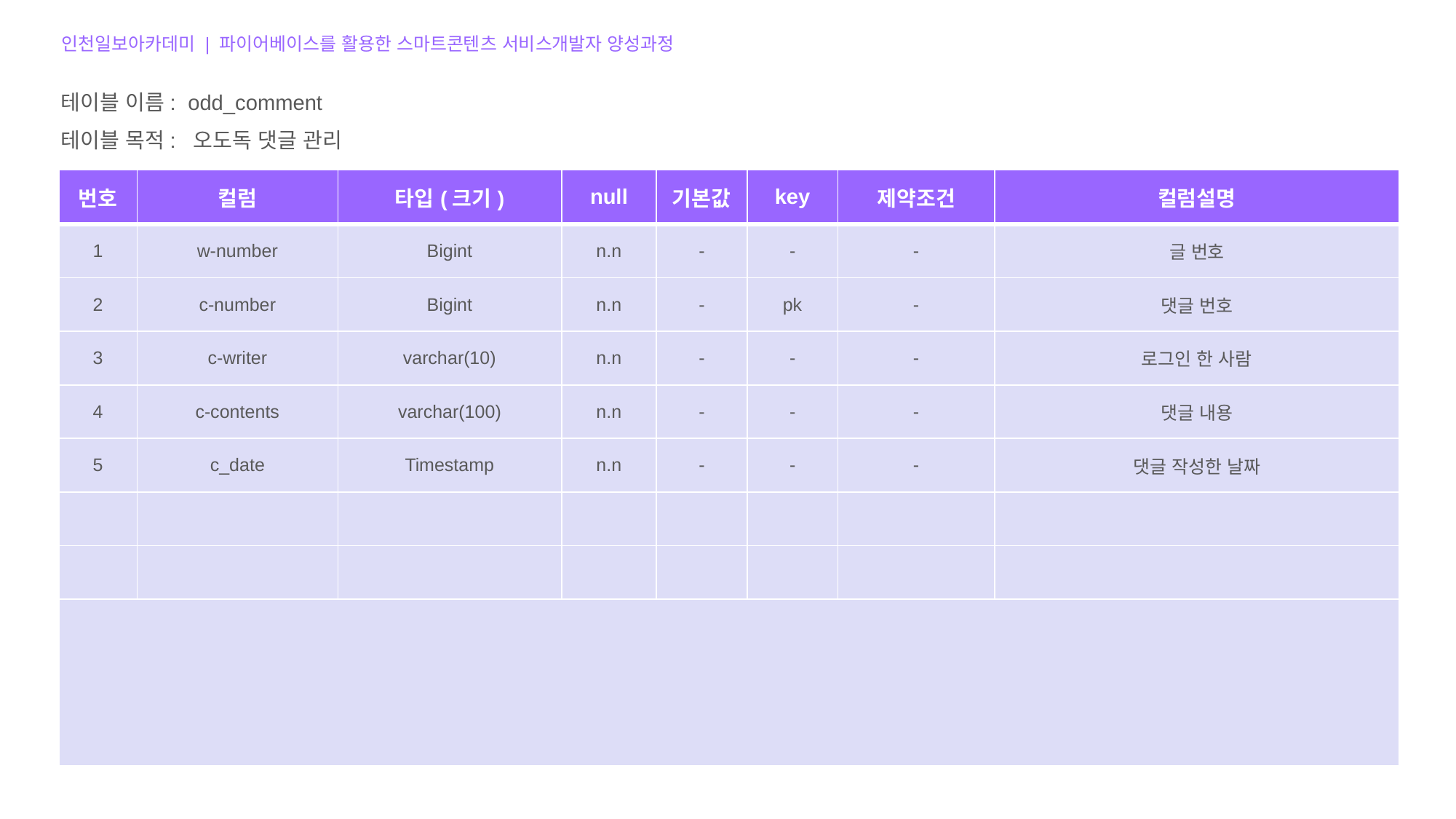

인천일보아카데미 | 파이어베이스를 활용한 스마트콘텐츠 서비스개발자 양성과정
테이블 이름:  odd_comment
테이블 목적:  오도독 댓글 관리
| 번호 | 컬럼 | 타입(크기) | null | 기본값 | key | 제약조건 | 컬럼설명 |
| --- | --- | --- | --- | --- | --- | --- | --- |
| 1 | w-number | Bigint | n.n | - | - | - | 글 번호 |
| 2 | c-number | Bigint | n.n | - | pk | - | 댓글 번호 |
| 3 | c-writer | varchar(10) | n.n | - | - | - | 로그인 한 사람 |
| 4 | c-contents | varchar(100) | n.n | - | - | - | 댓글 내용 |
| 5 | c\_date | Timestamp | n.n | - | - | - | 댓글 작성한 날짜 |
|  |  |  |  |  |  |  |  |
|  |  |  |  |  |  |  |  |
|  |  |  |  |  |  |  |  |